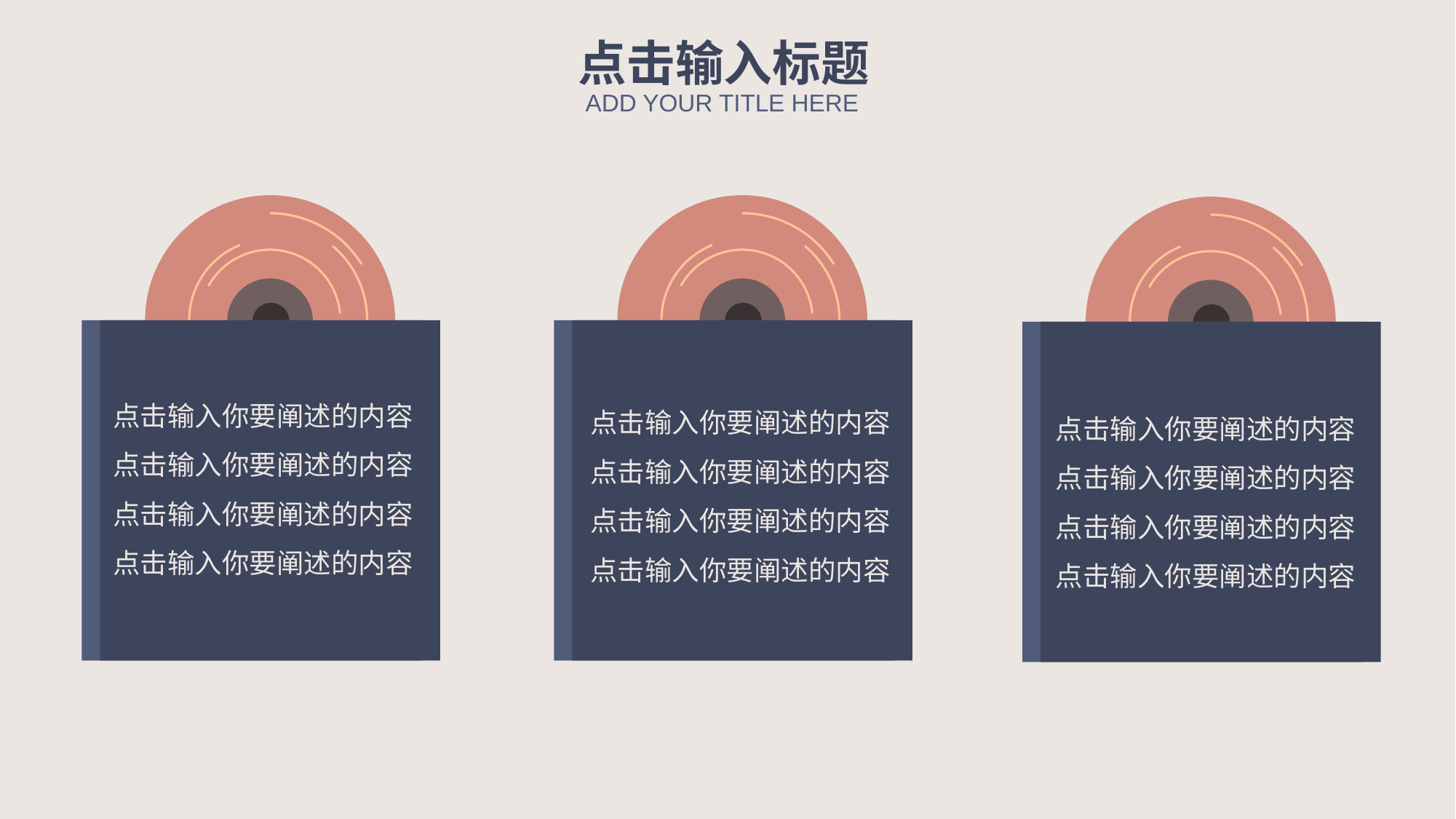

点击输入标题
ADD YOUR TITLE HERE

点击输入你要阐述的内容点击输入你要阐述的内容点击输入你要阐述的内容点击输入你要阐述的内容

点击输入你要阐述的内容点击输入你要阐述的内容点击输入你要阐述的内容点击输入你要阐述的内容

点击输入你要阐述的内容点击输入你要阐述的内容点击输入你要阐述的内容点击输入你要阐述的内容